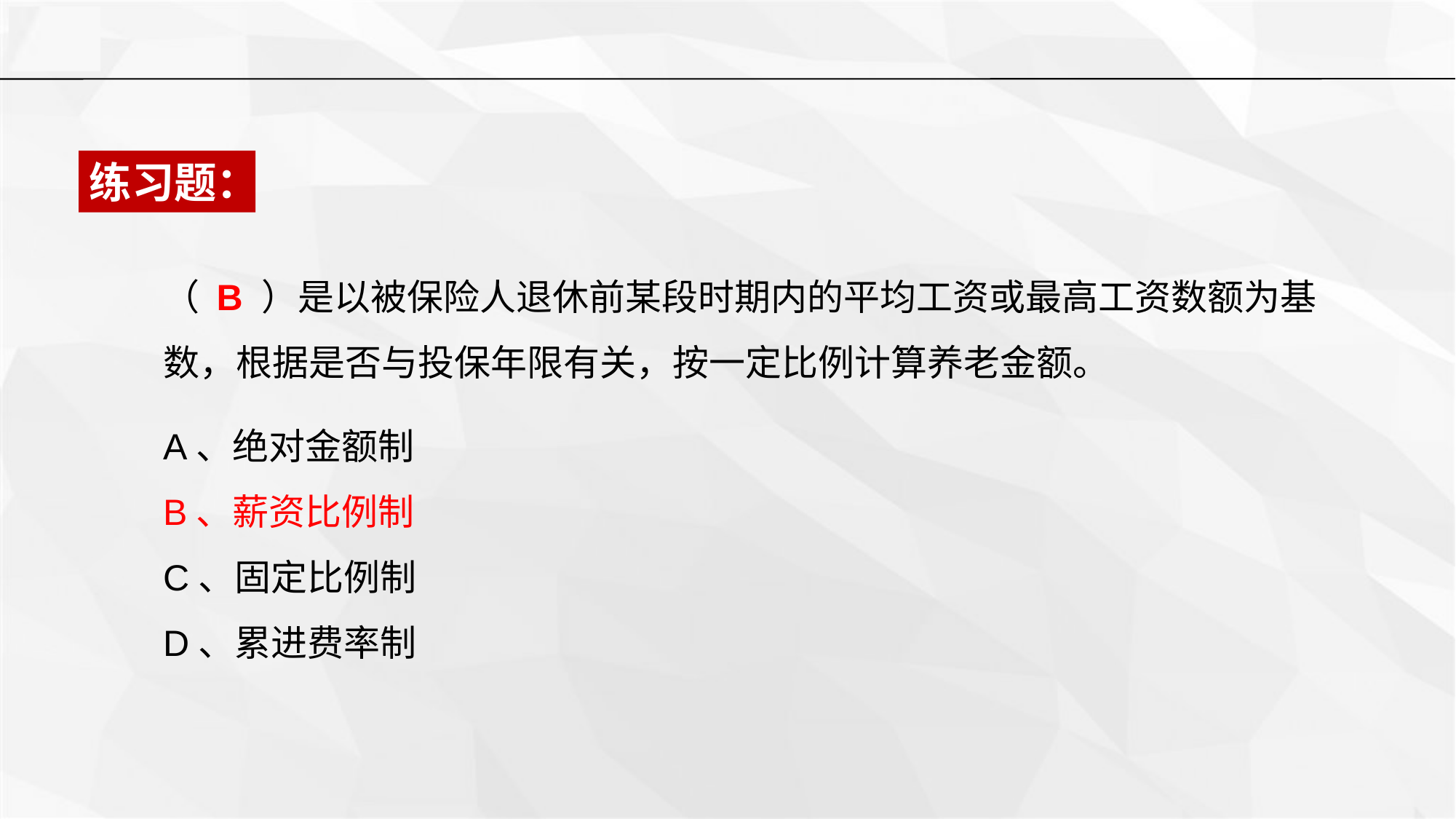

练习题：
（ B ）是以被保险人退休前某段时期内的平均工资或最高工资数额为基数，根据是否与投保年限有关，按一定比例计算养老金额。
A、绝对金额制
B、薪资比例制
C、固定比例制
D、累进费率制